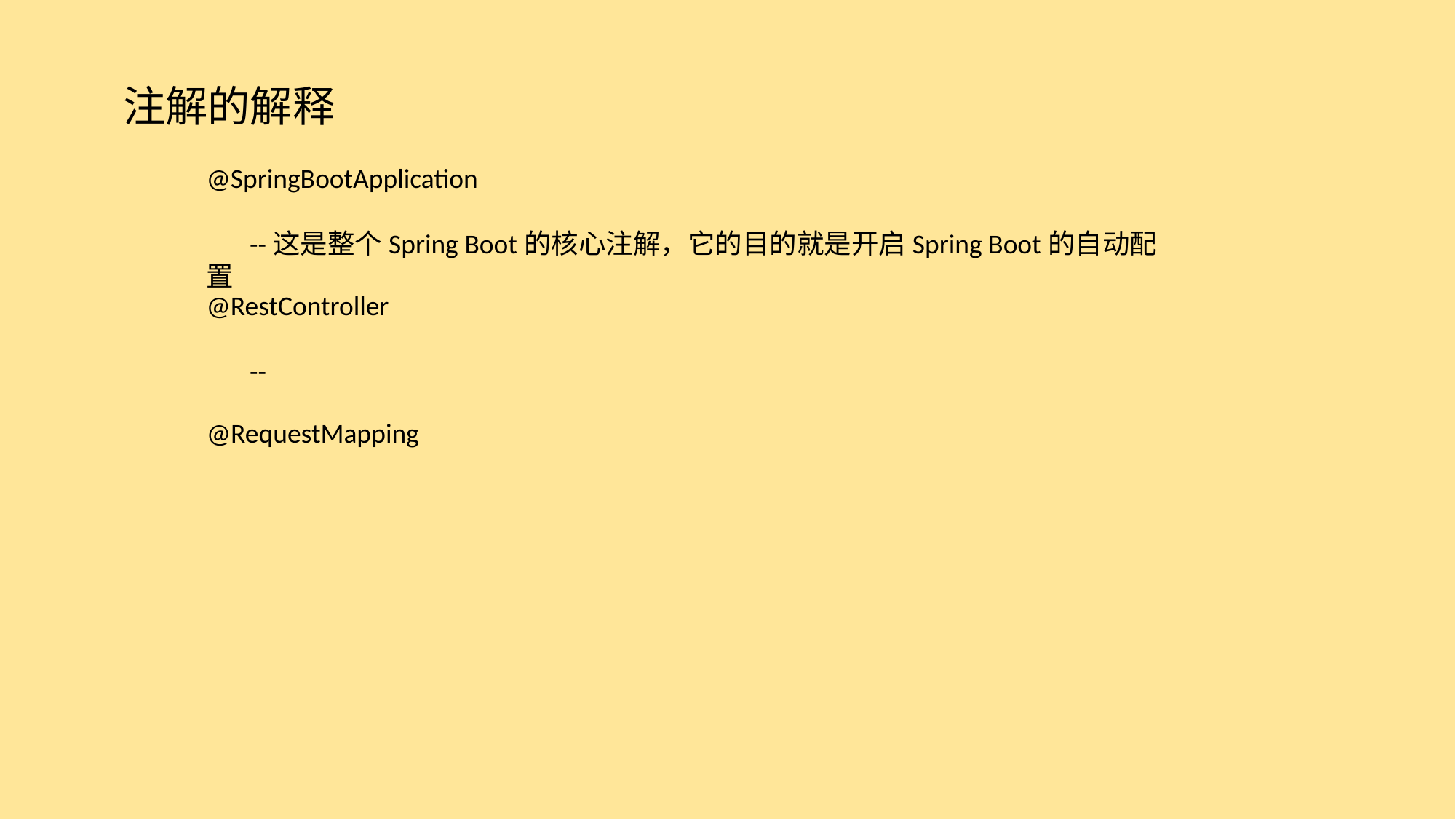

注解的解释
@SpringBootApplication

       --这是整个Spring Boot的核心注解，它的目的就是开启Spring Boot的自动配置
@RestController

       --
@RequestMapping